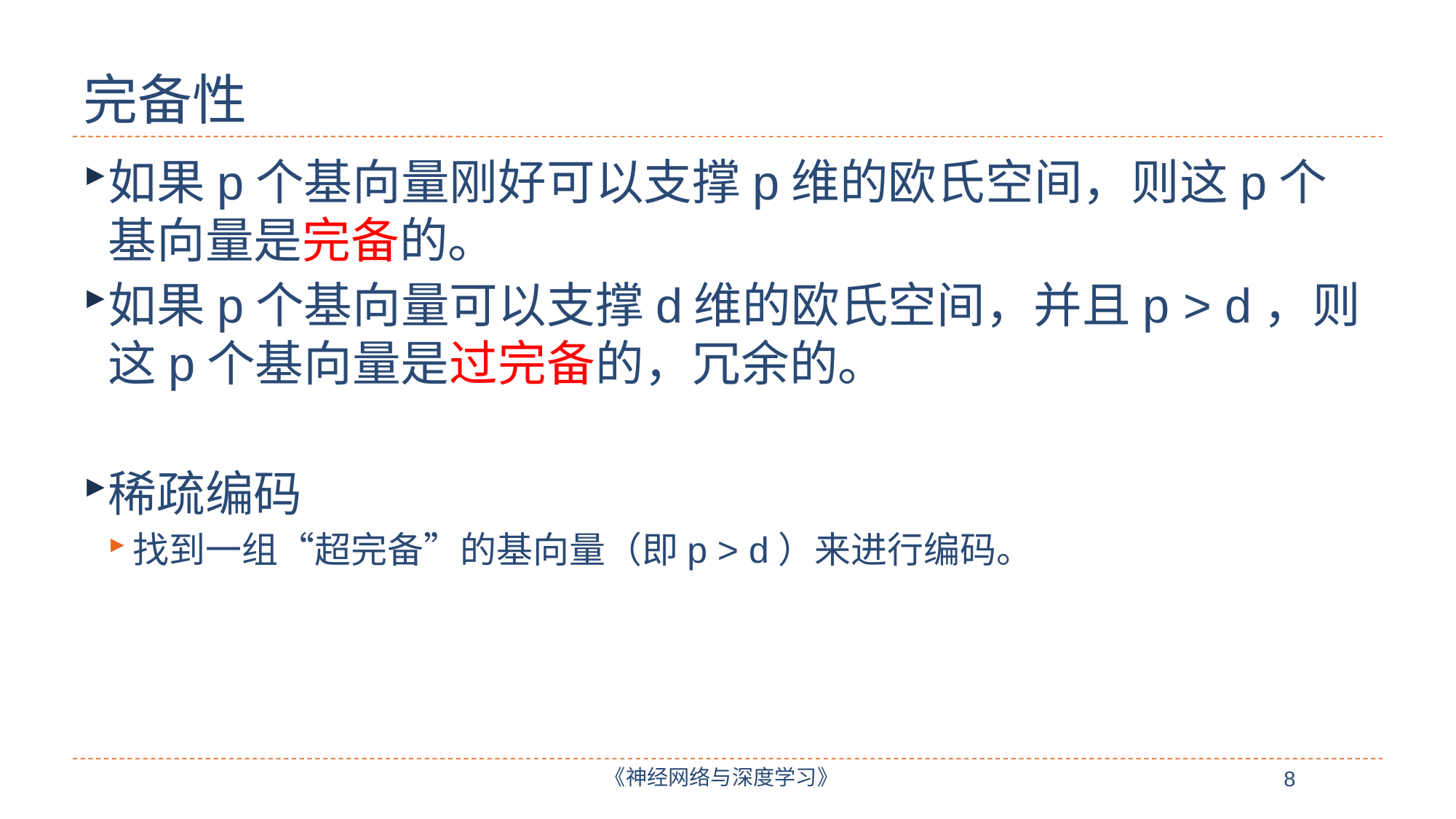

# 完备性
如果p个基向量刚好可以支撑p维的欧氏空间，则这p个基向量是完备的。
如果p个基向量可以支撑d维的欧氏空间，并且p > d，则这p个基向量是过完备的，冗余的。

稀疏编码
找到一组“超完备”的基向量（即p > d）来进行编码。